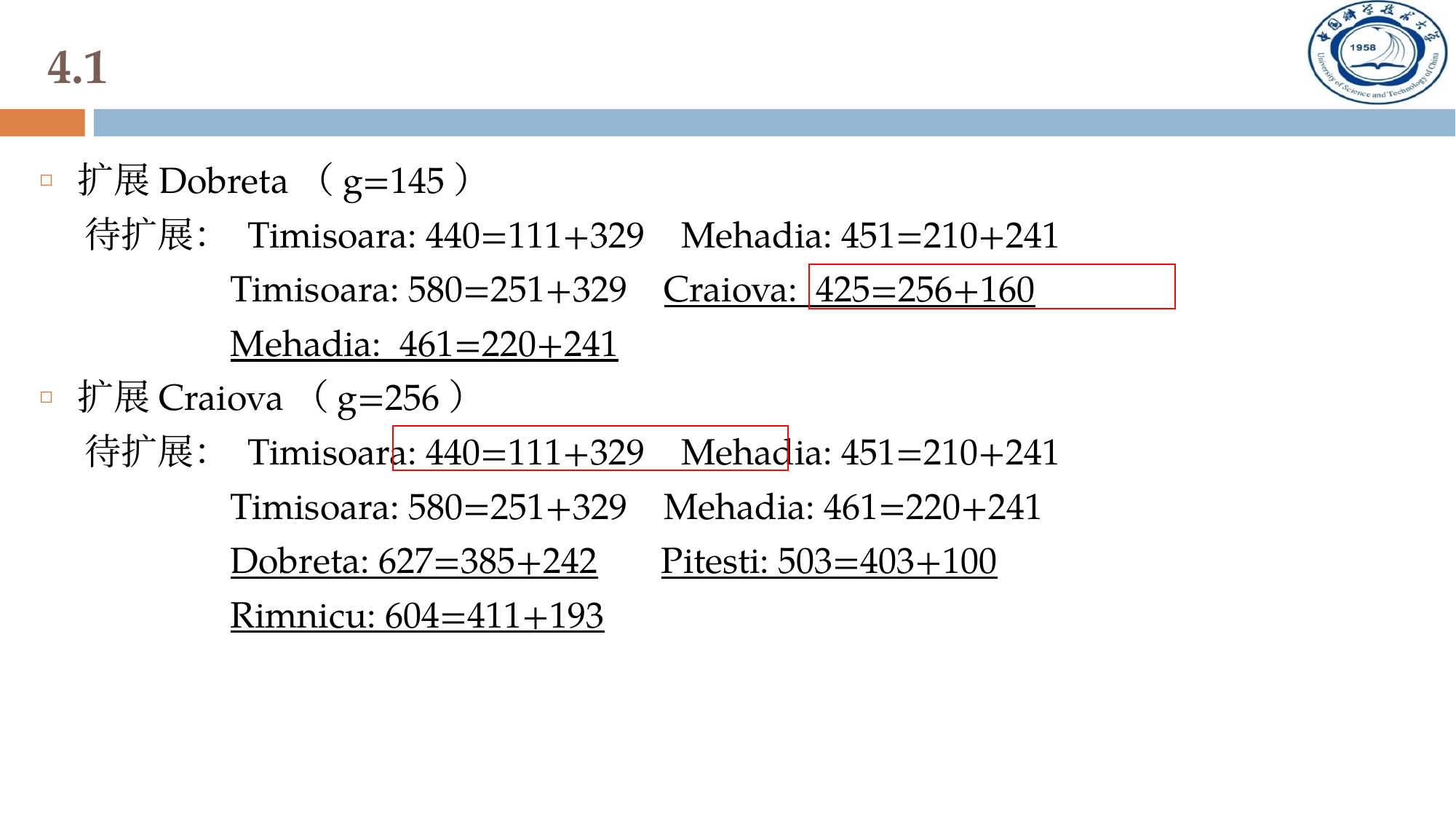

# 4.1
扩展Dobreta（g=145）
    待扩展： Timisoara: 440=111+329    Mehadia: 451=210+241
	         Timisoara: 580=251+329    Craiova:  425=256+160
	         Mehadia:  461=220+241
扩展Craiova（g=256）
    待扩展： Timisoara: 440=111+329    Mehadia: 451=210+241
 	         Timisoara: 580=251+329    Mehadia: 461=220+241
	         Dobreta: 627=385+242       Pitesti: 503=403+100
                     Rimnicu: 604=411+193